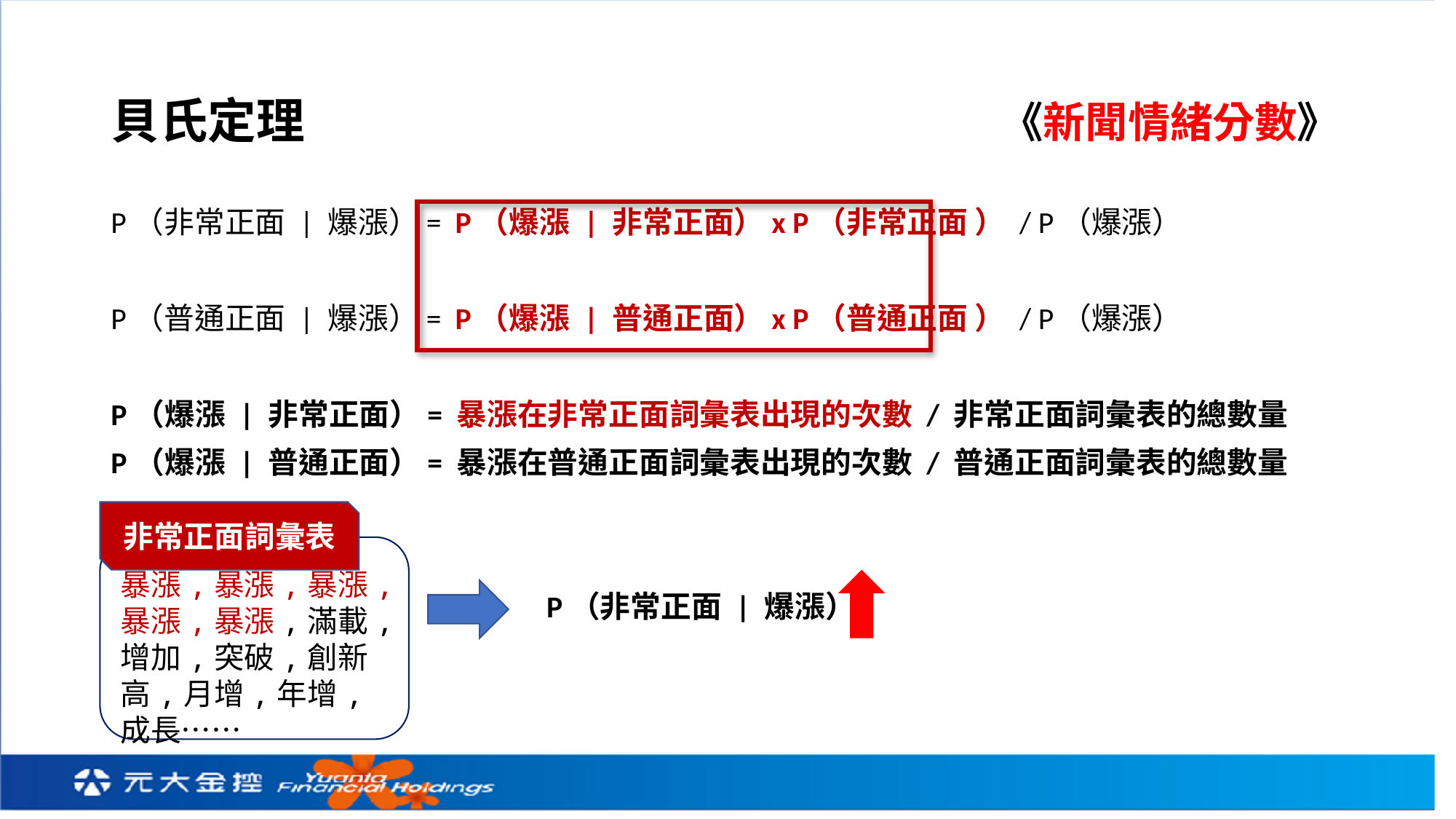

# 貝氏定理
《新聞情緒分數》
P（非常正面 | 爆漲）=  P（爆漲 | 非常正面）x P（非常正面 ） / P（爆漲）

P（普通正面 | 爆漲）=  P（爆漲 | 普通正面）x P（普通正面 ） / P（爆漲）

P（爆漲 | 非常正面）= 暴漲在非常正面詞彙表出現的次數 / 非常正面詞彙表的總數量
P（爆漲 | 普通正面）= 暴漲在普通正面詞彙表出現的次數 / 普通正面詞彙表的總數量

                                                               P（非常正面 | 爆漲）

非常正面詞彙表

暴漲,暴漲,暴漲,暴漲,暴漲,滿載,增加,突破,創新高,月增,年增,成長……